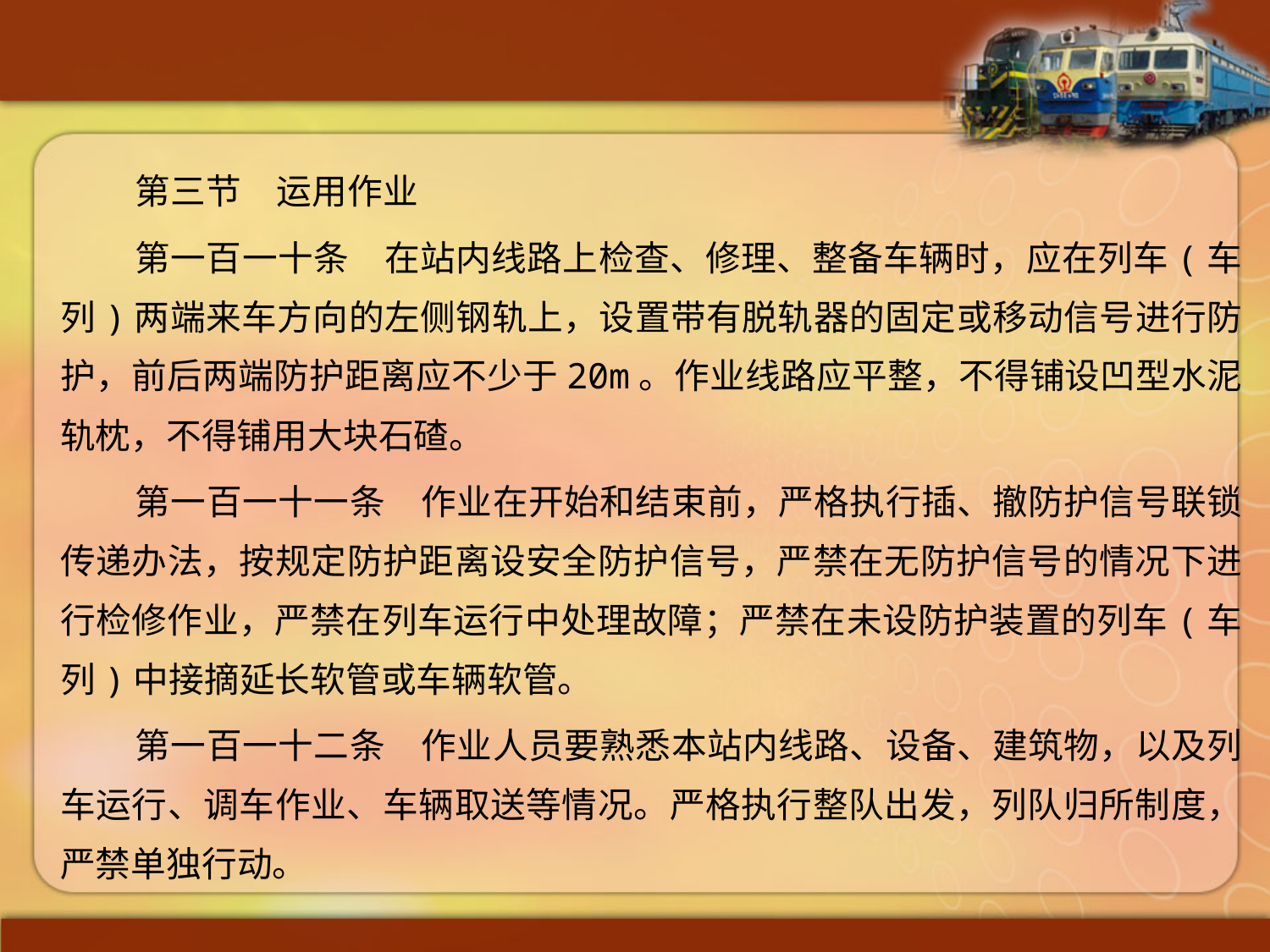

#
第三节　运用作业
第一百一十条　在站内线路上检查、修理、整备车辆时，应在列车(车列)两端来车方向的左侧钢轨上，设置带有脱轨器的固定或移动信号进行防护，前后两端防护距离应不少于20m。作业线路应平整，不得铺设凹型水泥轨枕，不得铺用大块石碴。
第一百一十一条　作业在开始和结束前，严格执行插、撤防护信号联锁传递办法，按规定防护距离设安全防护信号，严禁在无防护信号的情况下进行检修作业，严禁在列车运行中处理故障；严禁在未设防护装置的列车(车列)中接摘延长软管或车辆软管。
第一百一十二条　作业人员要熟悉本站内线路、设备、建筑物，以及列车运行、调车作业、车辆取送等情况。严格执行整队出发，列队归所制度，严禁单独行动。